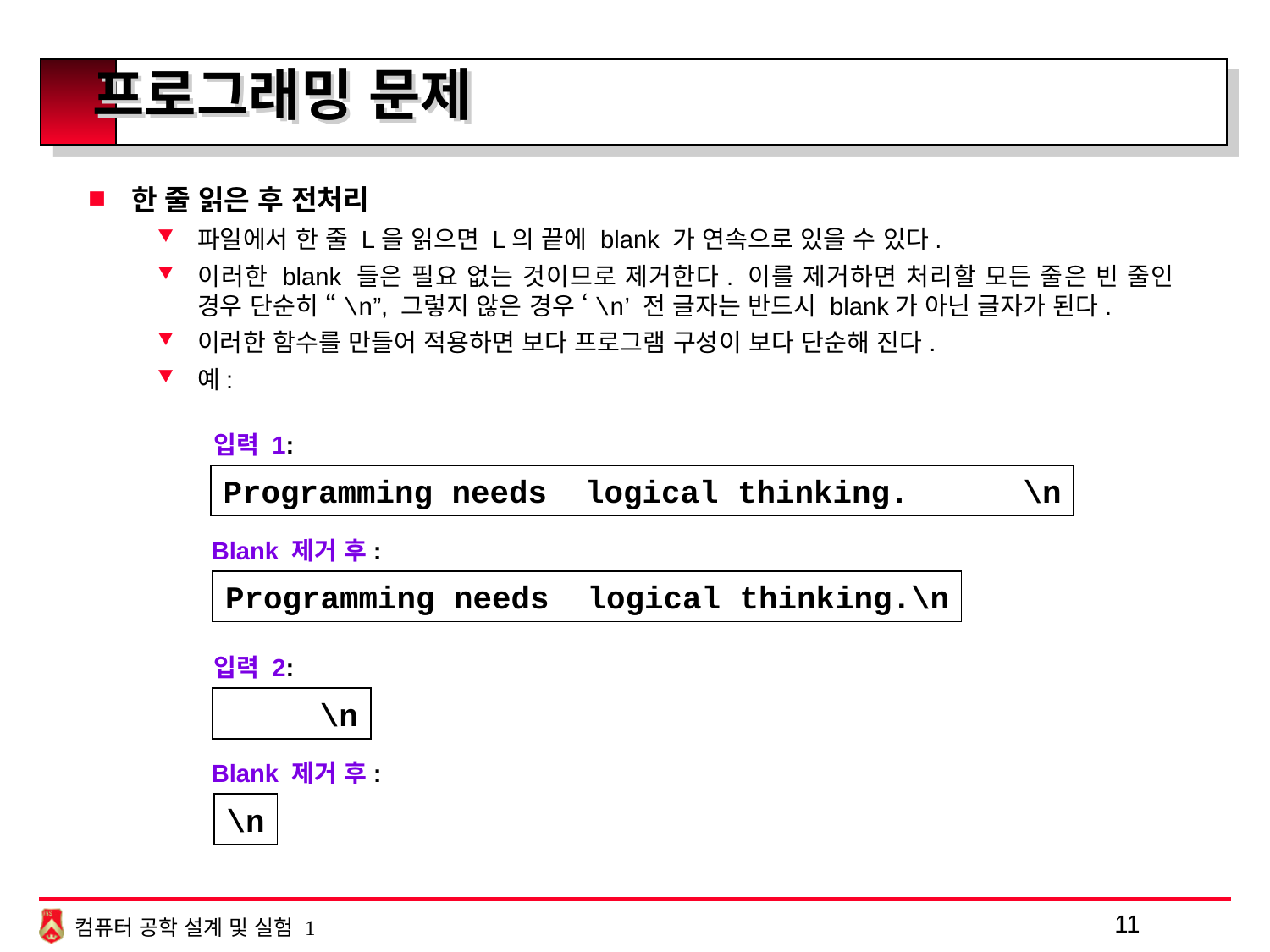

# 프로그래밍 문제
한 줄 읽은 후 전처리
파일에서 한 줄 L을 읽으면 L의 끝에 blank 가 연속으로 있을 수 있다.
이러한 blank 들은 필요 없는 것이므로 제거한다. 이를 제거하면 처리할 모든 줄은 빈 줄인 경우 단순히 “\n”, 그렇지 않은 경우 ‘\n’ 전 글자는 반드시 blank가 아닌 글자가 된다.
이러한 함수를 만들어 적용하면 보다 프로그램 구성이 보다 단순해 진다.
예:
입력 1:
Programming needs  logical thinking.      \n
Blank 제거 후:
Programming needs  logical thinking.\n
입력 2:
     \n
Blank 제거 후:
\n
11